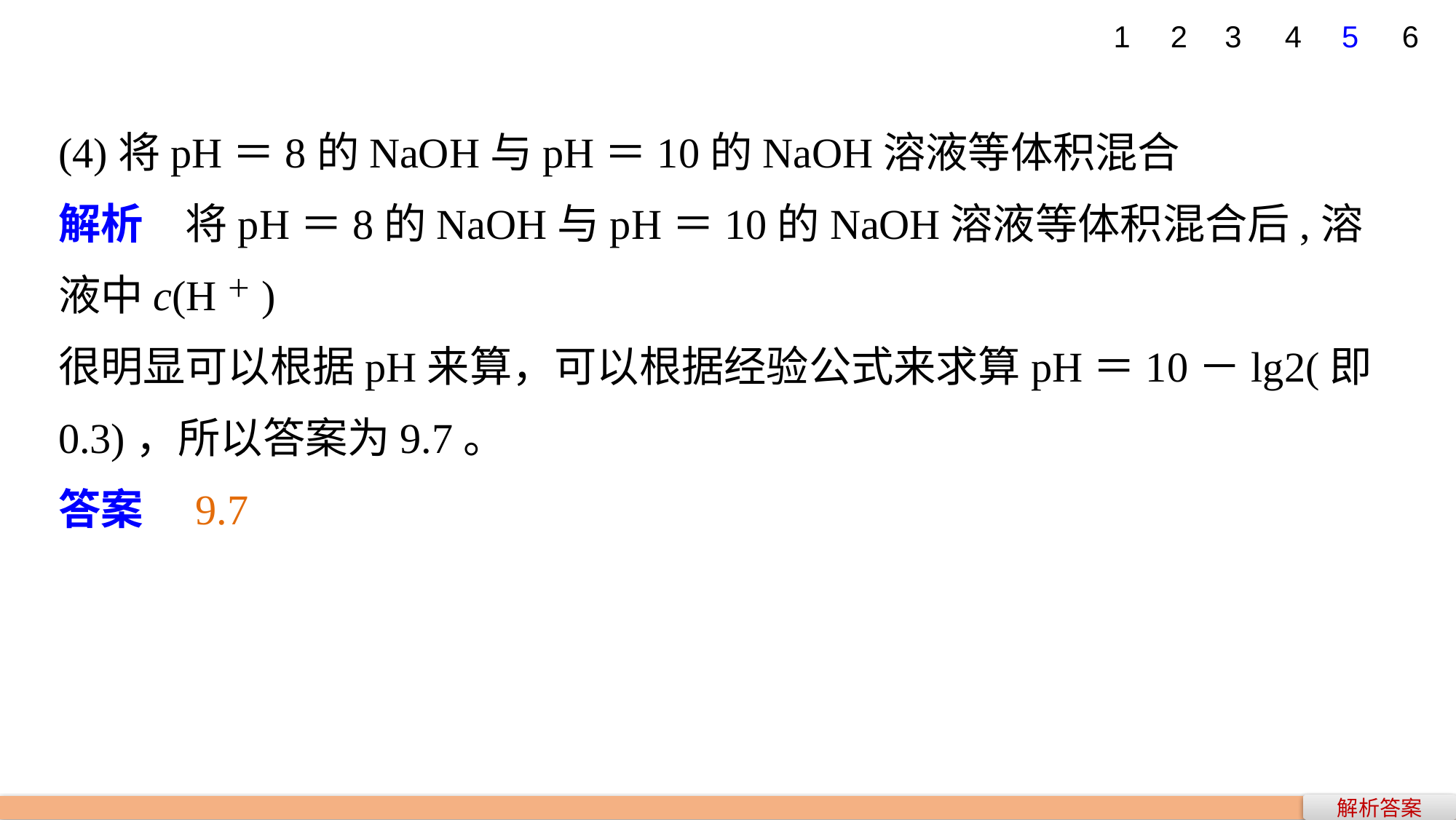

1
2
3
4
5
6
(4)将pH＝8的NaOH与pH＝10的NaOH溶液等体积混合
解析　将pH＝8的NaOH与pH＝10的NaOH溶液等体积混合后,溶液中c(H＋)
很明显可以根据pH来算，可以根据经验公式来求算pH＝10－lg2(即0.3)，所以答案为9.7。
答案　9.7
解析答案